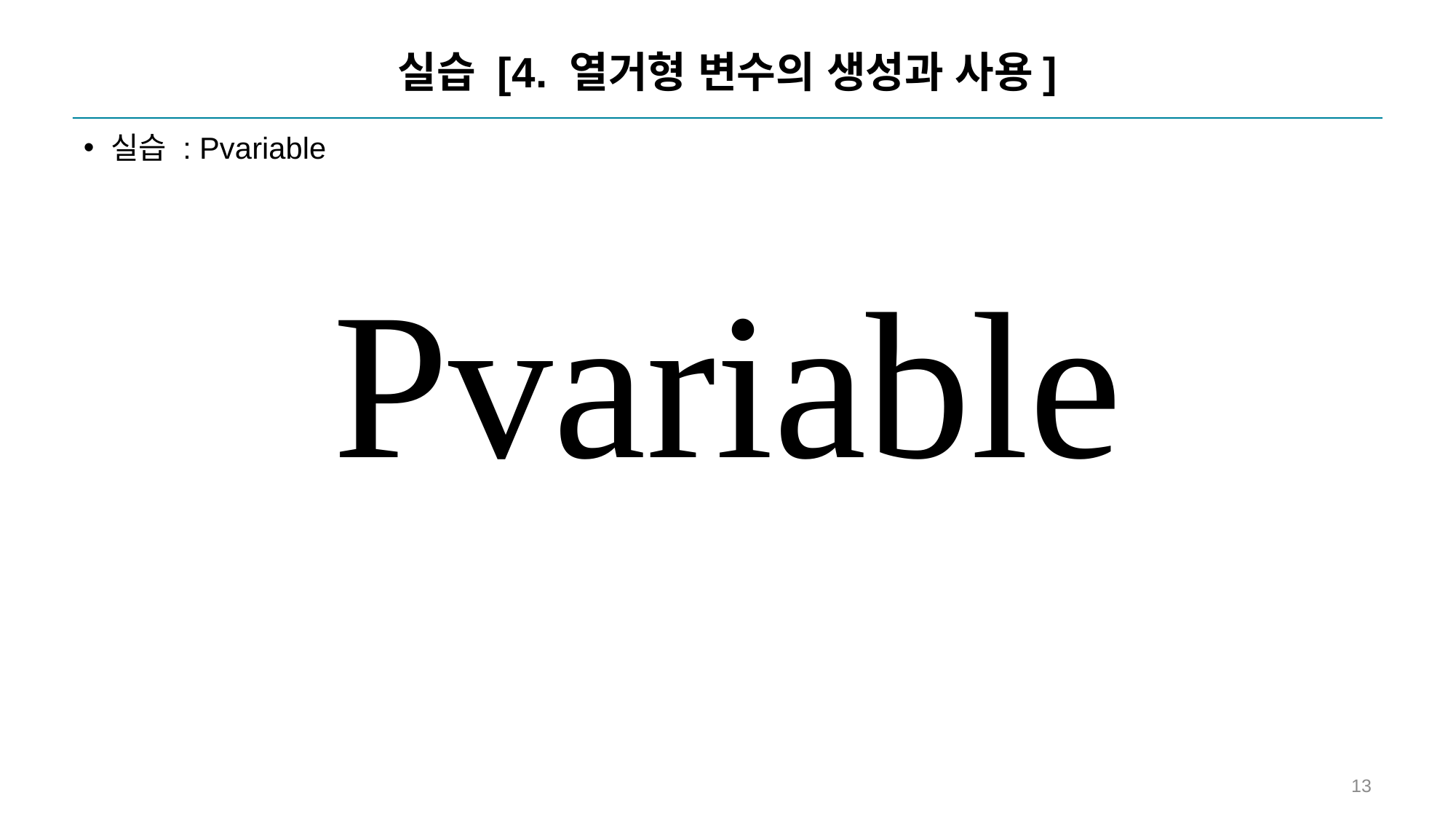

# 실습 [4. 열거형 변수의 생성과 사용]
실습 : Pvariable

Pvariable
13